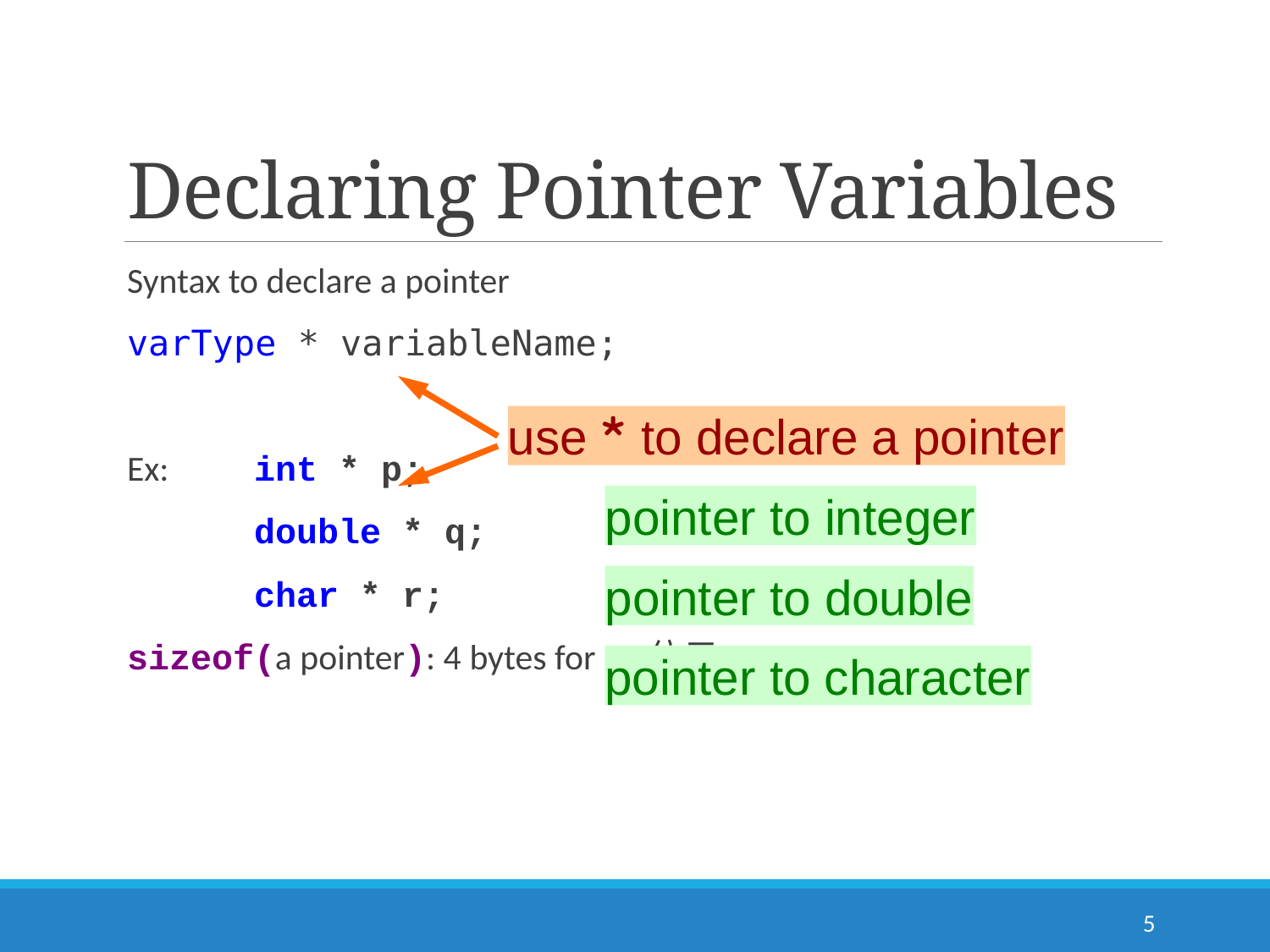

# Declaring Pointer Variables
Syntax to declare a pointer
	varType * variableName;

	Ex:	int * p;
		double * q;
		char * r;
sizeof(a pointer): 4 bytes for 32位元

use * to declare a pointer

pointer to integer
pointer to double
pointer to character
5